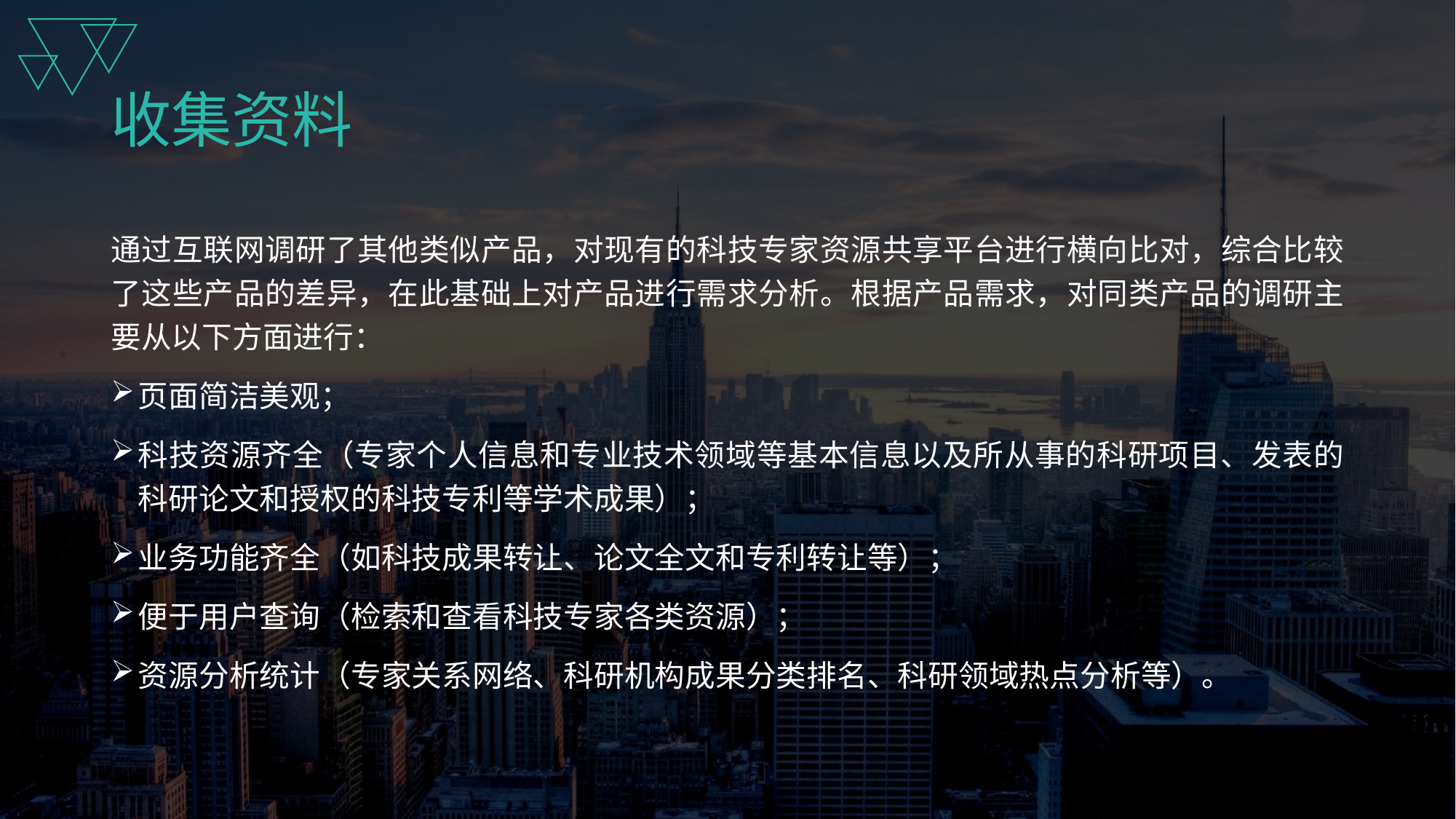

# 收集资料
通过互联网调研了其他类似产品，对现有的科技专家资源共享平台进行横向比对，综合比较了这些产品的差异，在此基础上对产品进行需求分析。根据产品需求，对同类产品的调研主要从以下方面进行：
页面简洁美观；
科技资源齐全（专家个人信息和专业技术领域等基本信息以及所从事的科研项目、发表的科研论文和授权的科技专利等学术成果）；
业务功能齐全（如科技成果转让、论文全文和专利转让等）；
便于用户查询（检索和查看科技专家各类资源）；
资源分析统计（专家关系网络、科研机构成果分类排名、科研领域热点分析等）。